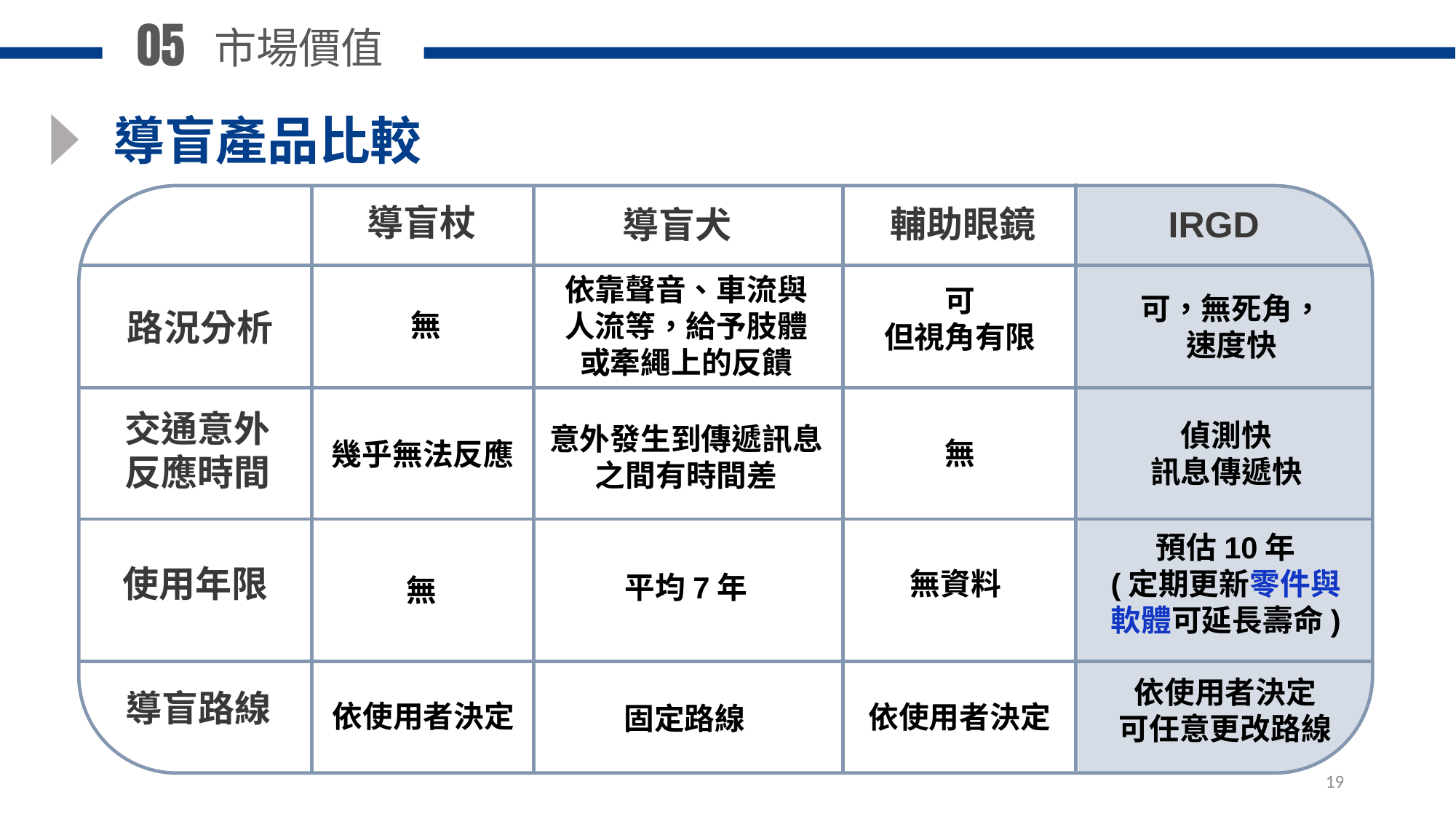

05
市場價值

導盲產品比較

導盲杖
IRGD
輔助眼鏡
導盲犬
依靠聲音、車流與
人流等，給予肢體
或牽繩上的反饋
可
但視角有限
可，無死角，
速度快
路況分析
無

交通意外
反應時間
偵測快
訊息傳遞快
意外發生到傳遞訊息
之間有時間差
無
幾乎無法反應
預估10年
(定期更新零件與
軟體可延長壽命)
使用年限
無資料
平均7年
無
依使用者決定
可任意更改路線
導盲路線
依使用者決定
依使用者決定
固定路線
19